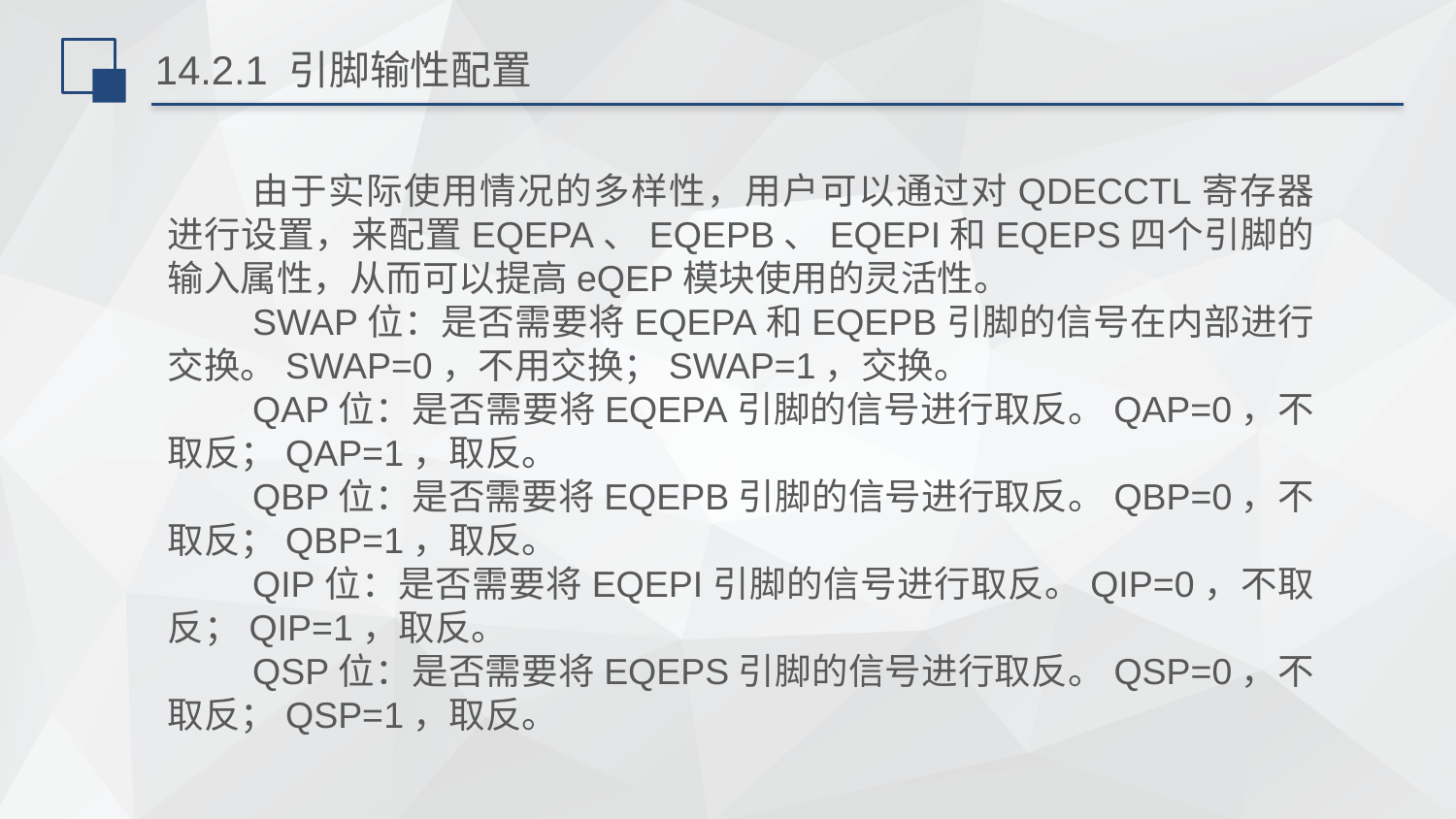

# 14.2.1 引脚输性配置
由于实际使用情况的多样性，用户可以通过对QDECCTL寄存器进行设置，来配置EQEPA、EQEPB、EQEPI和EQEPS四个引脚的输入属性，从而可以提高eQEP模块使用的灵活性。
SWAP位：是否需要将EQEPA和EQEPB引脚的信号在内部进行交换。SWAP=0，不用交换；SWAP=1，交换。
QAP位：是否需要将EQEPA引脚的信号进行取反。QAP=0，不取反；QAP=1，取反。
QBP位：是否需要将EQEPB引脚的信号进行取反。QBP=0，不取反；QBP=1，取反。
QIP位：是否需要将EQEPI引脚的信号进行取反。QIP=0，不取反；QIP=1，取反。
QSP位：是否需要将EQEPS引脚的信号进行取反。QSP=0，不取反；QSP=1，取反。